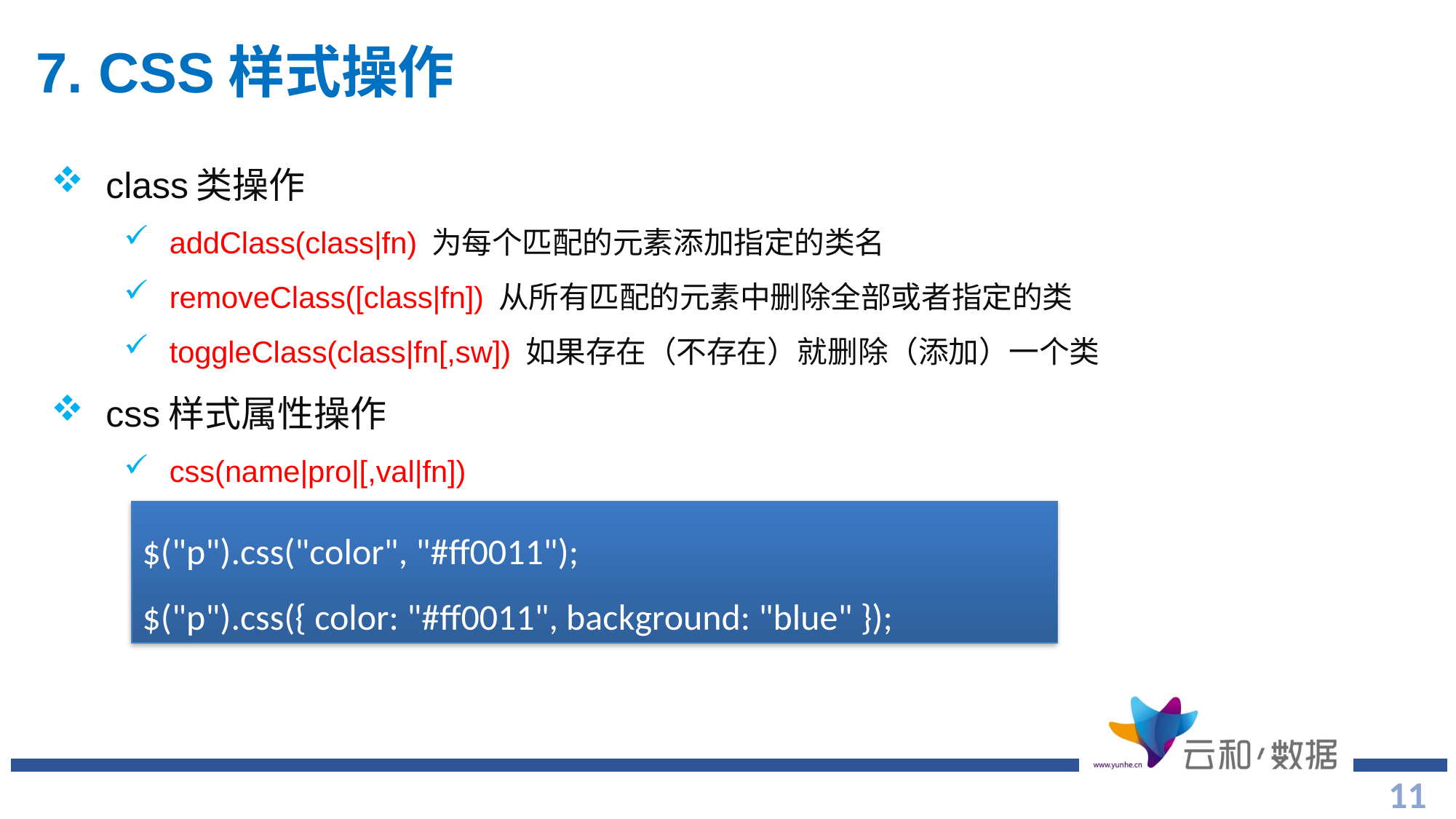

# 7. CSS样式操作
class类操作
addClass(class|fn) 为每个匹配的元素添加指定的类名
removeClass([class|fn]) 从所有匹配的元素中删除全部或者指定的类
toggleClass(class|fn[,sw]) 如果存在（不存在）就删除（添加）一个类
css样式属性操作
css(name|pro|[,val|fn])

$("p").css("color", "#ff0011");
$("p").css({ color: "#ff0011", background: "blue" });
11